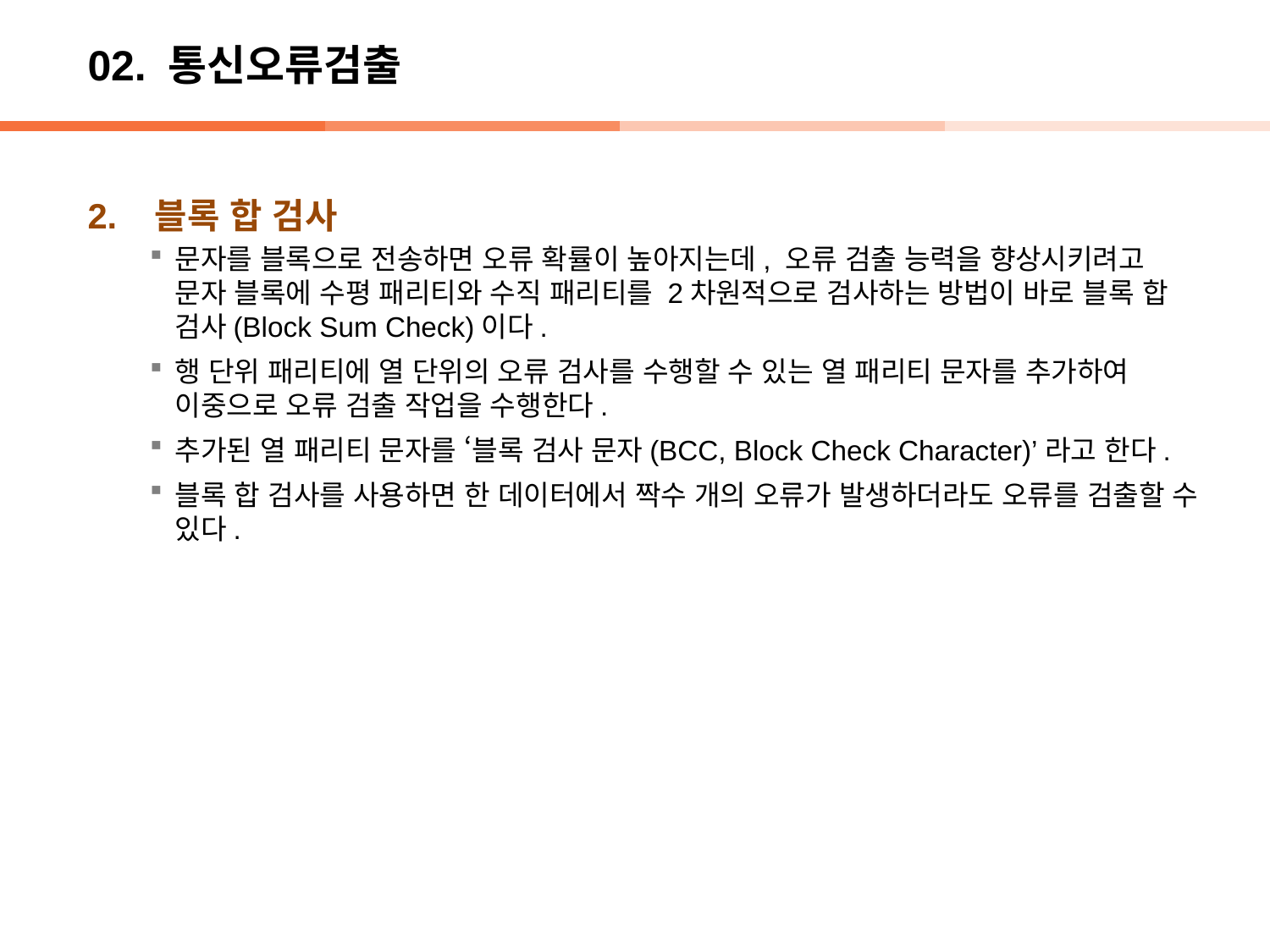

# 02. 통신오류검출
2.   블록 합 검사
문자를 블록으로 전송하면 오류 확률이 높아지는데, 오류 검출 능력을 향상시키려고 문자 블록에 수평 패리티와 수직 패리티를 2차원적으로 검사하는 방법이 바로 블록 합 검사(Block Sum Check)이다.
행 단위 패리티에 열 단위의 오류 검사를 수행할 수 있는 열 패리티 문자를 추가하여 이중으로 오류 검출 작업을 수행한다.
추가된 열 패리티 문자를 ‘블록 검사 문자(BCC, Block Check Character)’라고 한다.
블록 합 검사를 사용하면 한 데이터에서 짝수 개의 오류가 발생하더라도 오류를 검출할 수 있다.